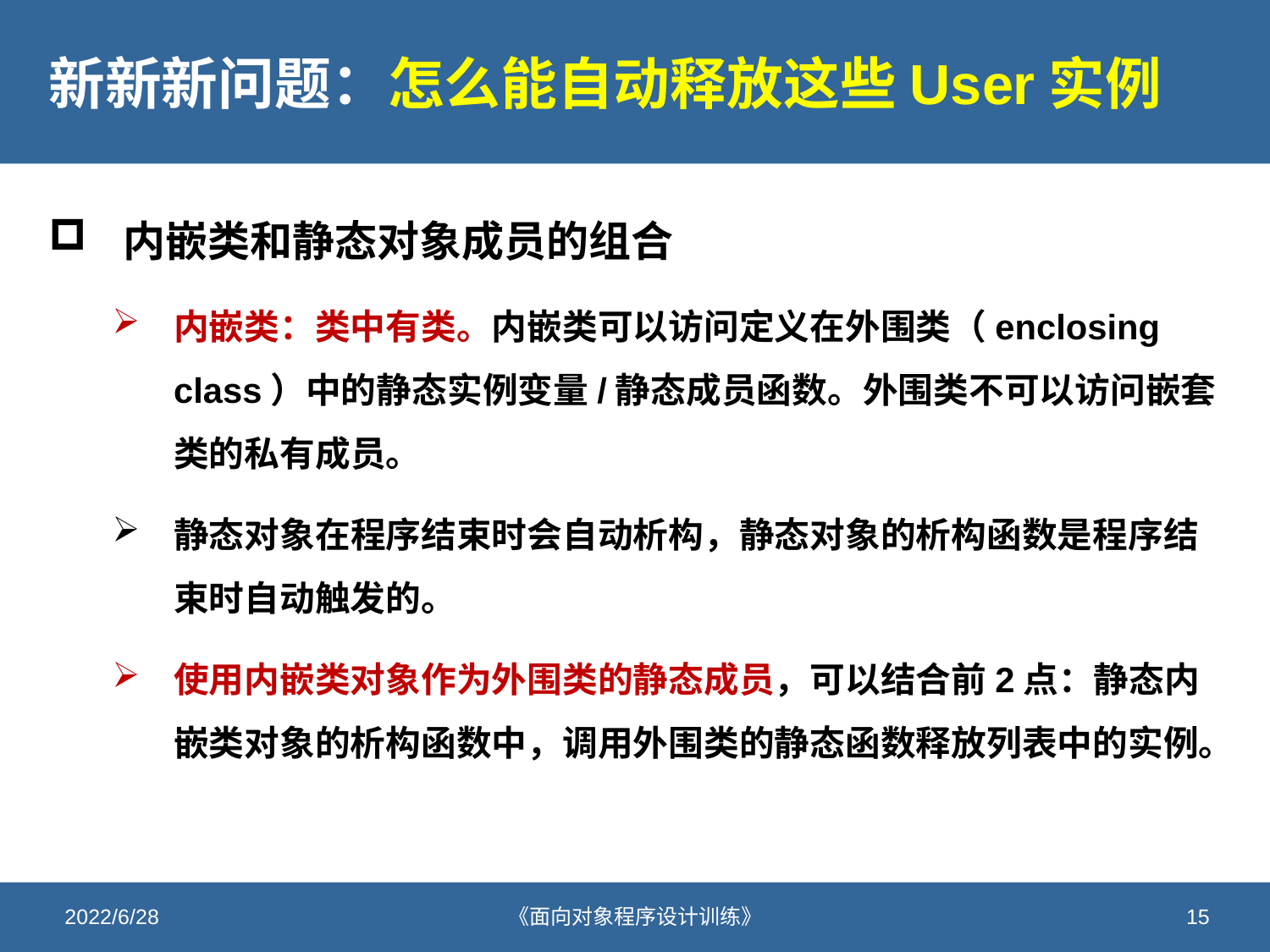

# 新新新问题：怎么能自动释放这些User实例
内嵌类和静态对象成员的组合
内嵌类：类中有类。内嵌类可以访问定义在外围类（enclosing class）中的静态实例变量/静态成员函数。外围类不可以访问嵌套类的私有成员。
静态对象在程序结束时会自动析构，静态对象的析构函数是程序结束时自动触发的。
使用内嵌类对象作为外围类的静态成员，可以结合前2点：静态内嵌类对象的析构函数中，调用外围类的静态函数释放列表中的实例。
2022/6/28
《面向对象程序设计训练》
15